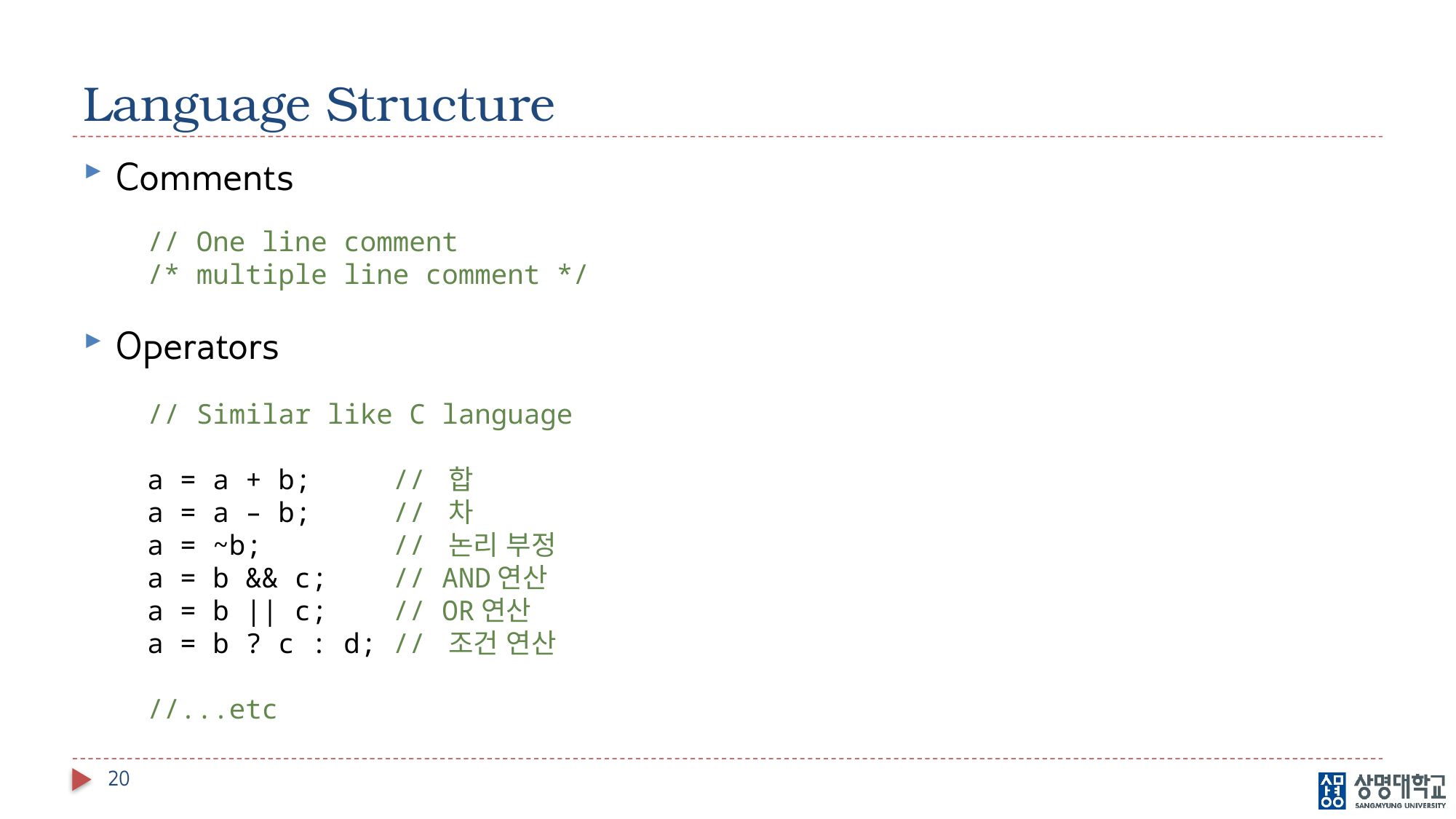

# Language Structure

Comments

Operators

// One line comment
/* multiple line comment */
// Similar like C language

a = a + b;     // 합
a = a – b;     // 차
a = ~b;        // 논리 부정
a = b && c;    // AND연산
a = b || c;    // OR연산
a = b ? c : d; // 조건 연산

//...etc
20